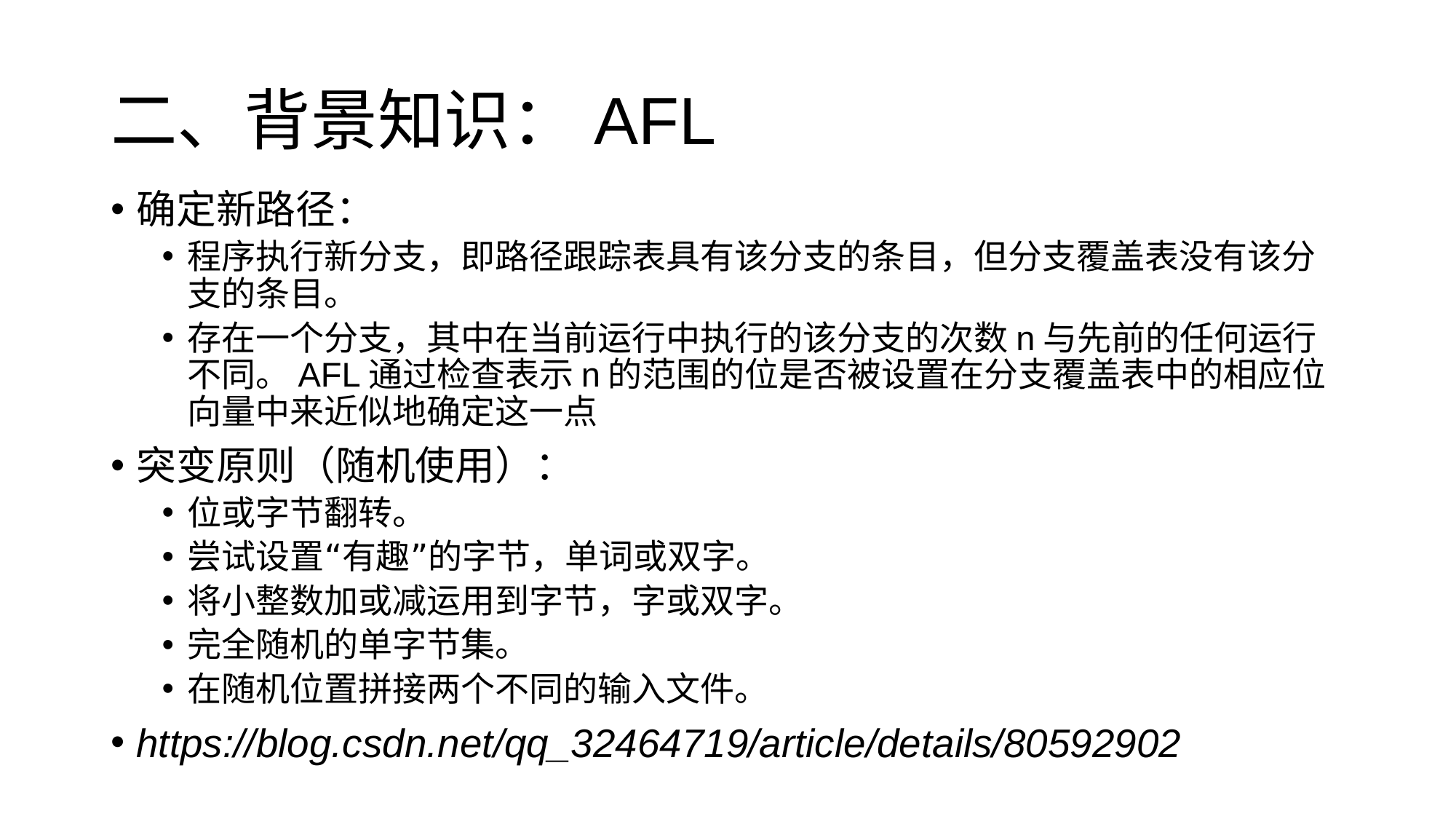

二、背景知识：AFL
确定新路径：
程序执行新分支，即路径跟踪表具有该分支的条目，但分支覆盖表没有该分支的条目。
存在一个分支，其中在当前运行中执行的该分支的次数n与先前的任何运行不同。AFL通过检查表示n的范围的位是否被设置在分支覆盖表中的相应位向量中来近似地确定这一点
突变原则（随机使用）：
位或字节翻转。
尝试设置“有趣”的字节，单词或双字。
将小整数加或减运用到字节，字或双字。
完全随机的单字节集。
在随机位置拼接两个不同的输入文件。
https://blog.csdn.net/qq_32464719/article/details/80592902